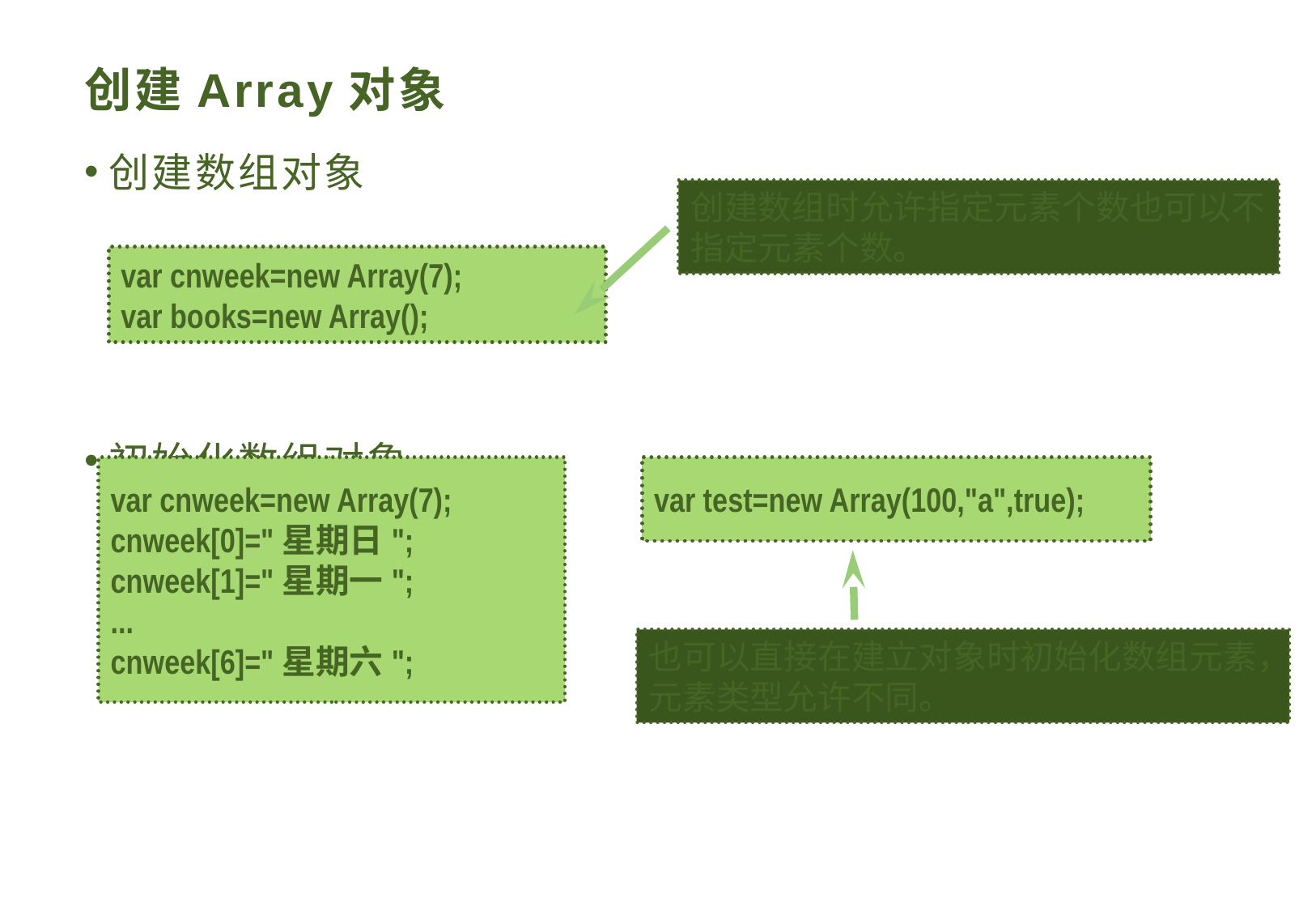

# 创建Array对象
创建数组对象

初始化数组对象
创建数组时允许指定元素个数也可以不指定元素个数。

var cnweek=new Array(7);
var books=new Array();
var cnweek=new Array(7);
cnweek[0]="星期日";
cnweek[1]="星期一";
...
cnweek[6]="星期六";
var test=new Array(100,"a",true);

也可以直接在建立对象时初始化数组元素，元素类型允许不同。